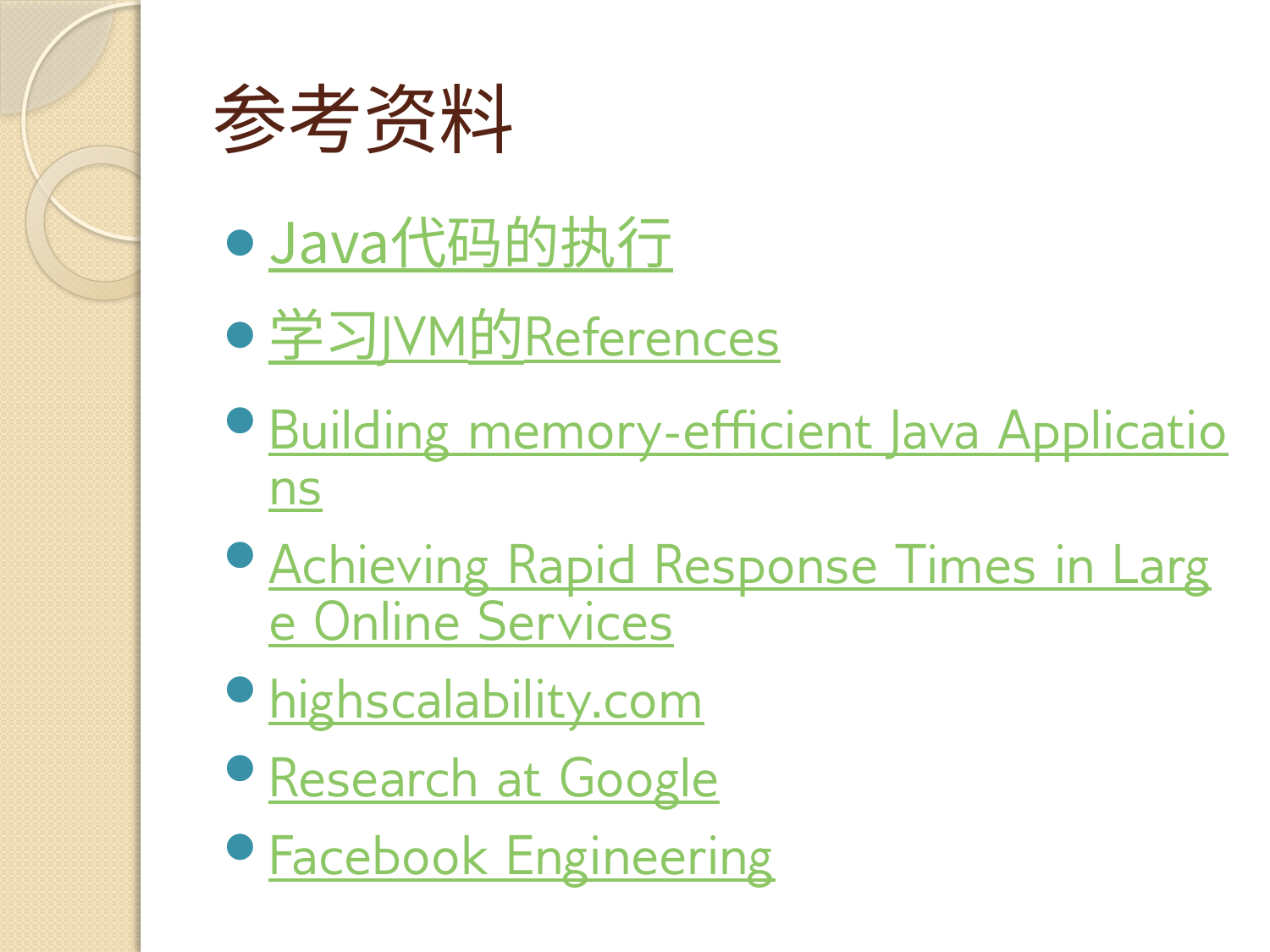

# 参考资料
Java代码的执行
学习JVM的References
Building memory-efficient Java Applications
Achieving Rapid Response Times in Large Online Services
highscalability.com
Research at Google
Facebook Engineering